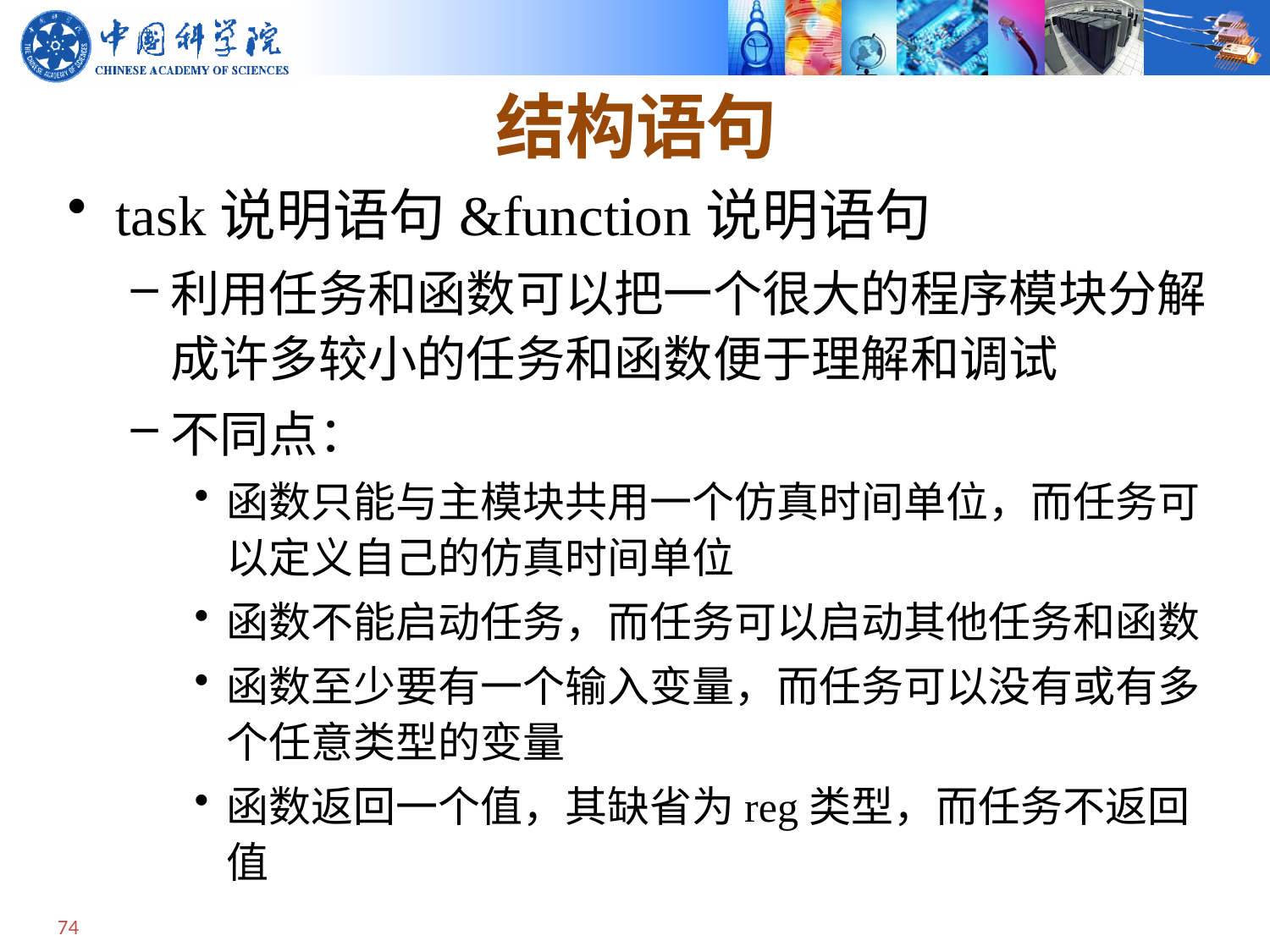

# 结构语句
task说明语句&function说明语句
利用任务和函数可以把一个很大的程序模块分解成许多较小的任务和函数便于理解和调试
不同点：
函数只能与主模块共用一个仿真时间单位，而任务可以定义自己的仿真时间单位
函数不能启动任务，而任务可以启动其他任务和函数
函数至少要有一个输入变量，而任务可以没有或有多个任意类型的变量
函数返回一个值，其缺省为reg类型，而任务不返回值